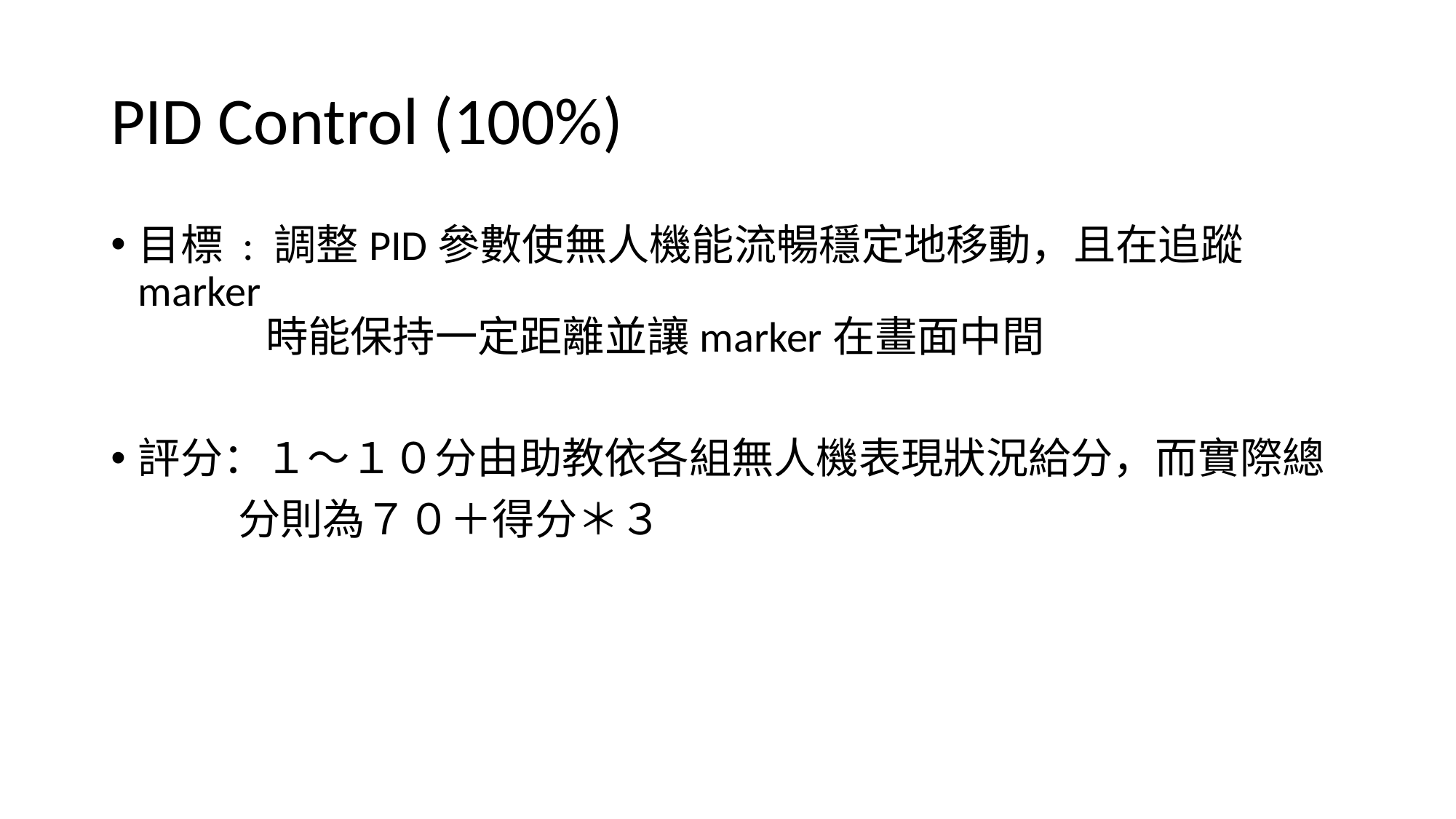

# PID Control (100%)
目標 : 調整PID參數使無人機能流暢穩定地移動，且在追蹤marker
               時能保持一定距離並讓marker在畫面中間

評分：１～１０分由助教依各組無人機表現狀況給分，而實際總
　　　分則為７０＋得分＊３